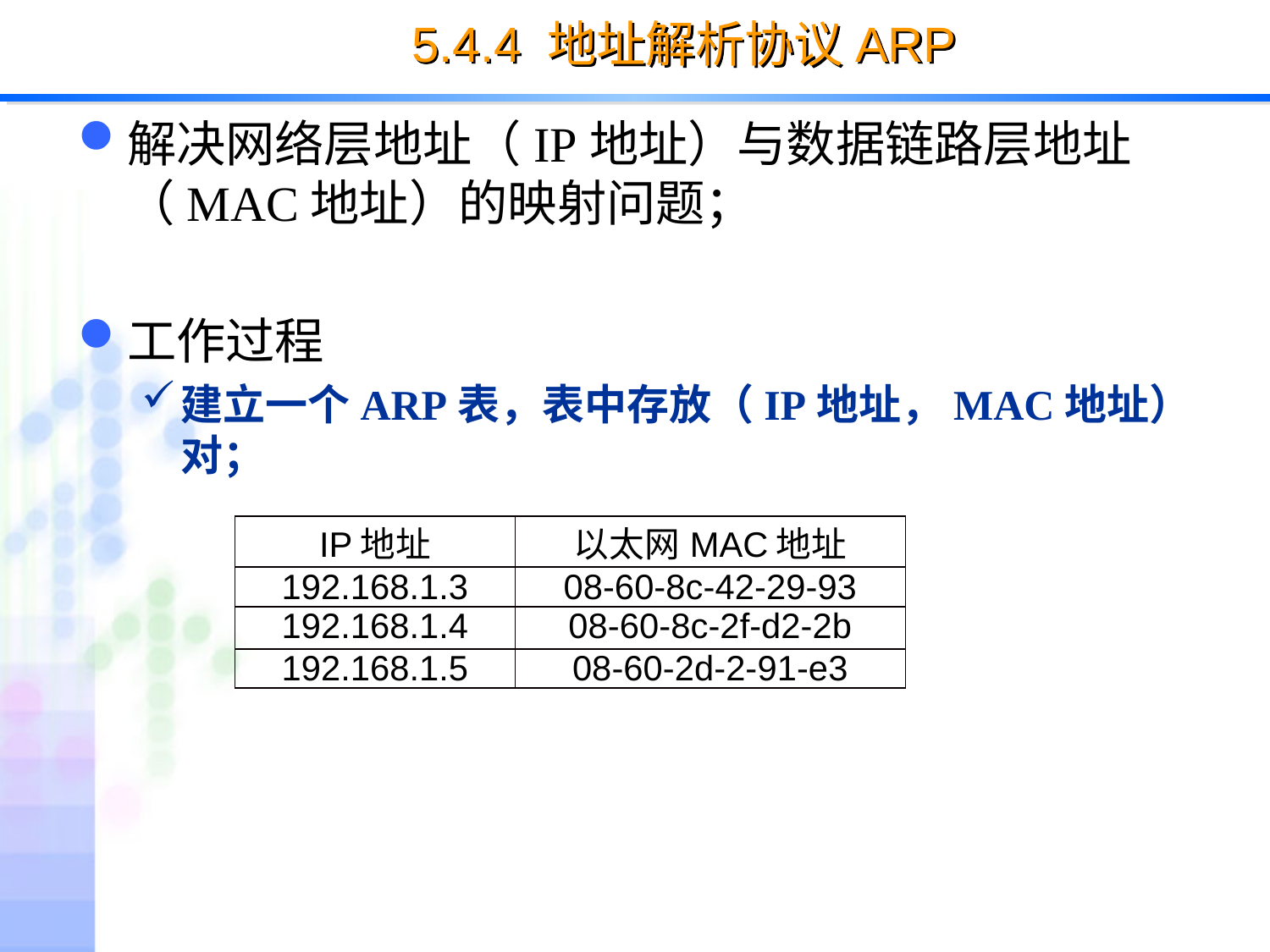

# 5.4.4 地址解析协议ARP
解决网络层地址（IP地址）与数据链路层地址（MAC地址）的映射问题；

工作过程
建立一个ARP表，表中存放（IP地址，MAC地址）对；
| IP地址 | 以太网MAC地址 |
| --- | --- |
| 192.168.1.3 | 08-60-8c-42-29-93 |
| 192.168.1.4 | 08-60-8c-2f-d2-2b |
| 192.168.1.5 | 08-60-2d-2-91-e3 |